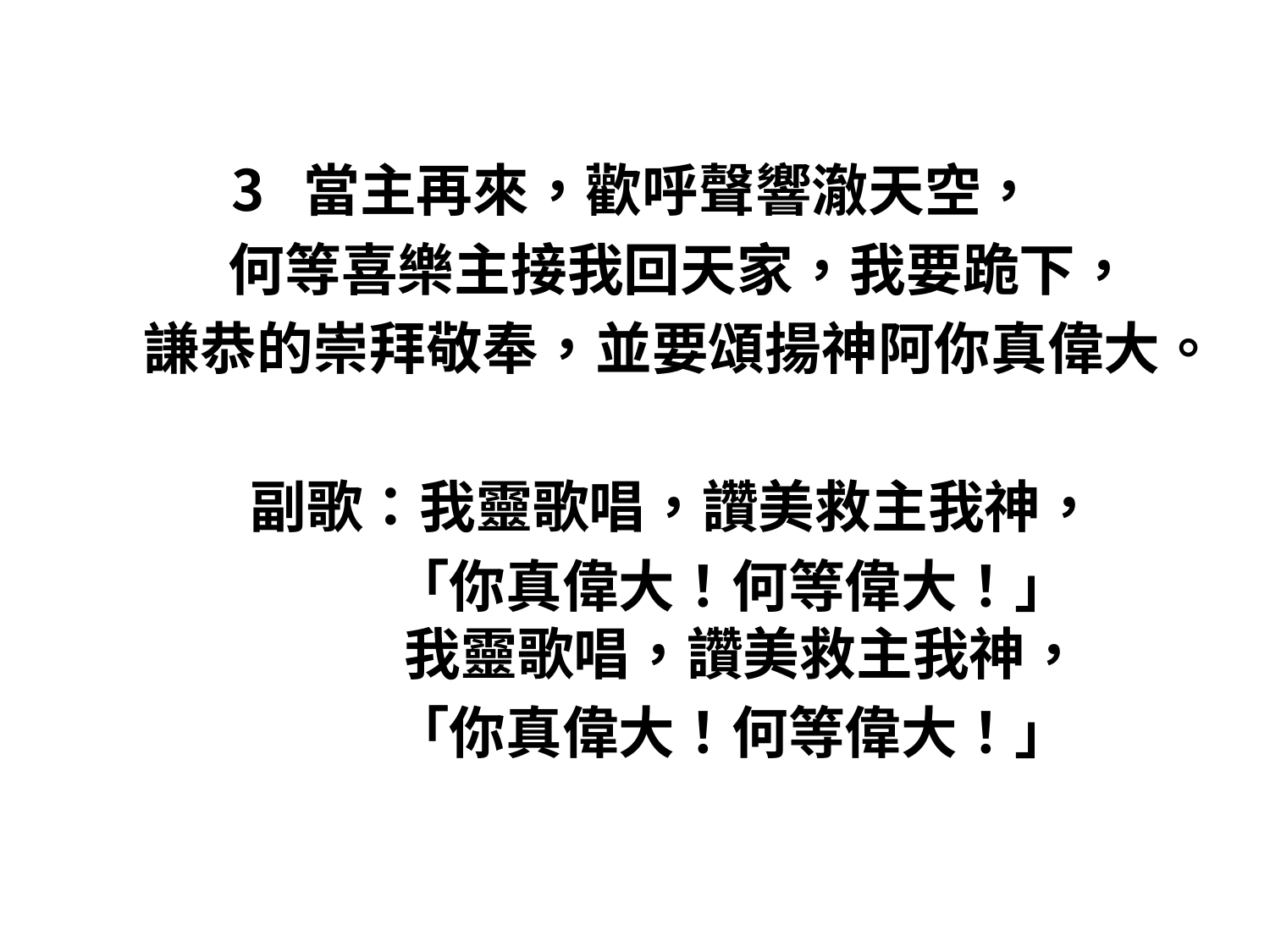

#
當主再來，歡呼聲響澈天空，
      何等喜樂主接我回天家，我要跪下，
      謙恭的崇拜敬奉，並要頌揚神阿你真偉大。

     副歌：我靈歌唱，讚美救主我神，
              「你真偉大！何等偉大！」
　　　我靈歌唱，讚美救主我神，
              「你真偉大！何等偉大！」